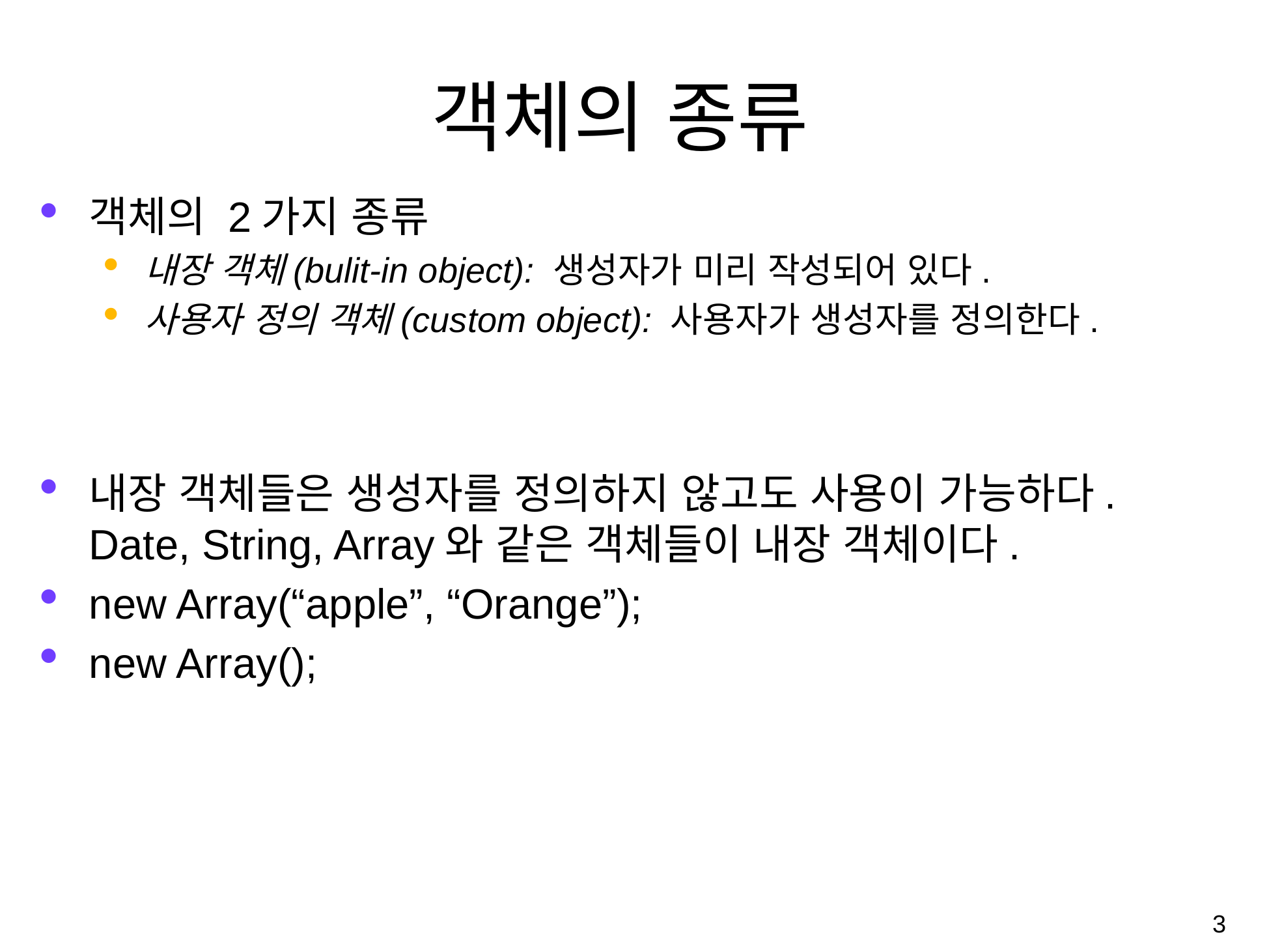

# 객체의 종류
객체의 2가지 종류
내장 객체(bulit-in object): 생성자가 미리 작성되어 있다.
사용자 정의 객체(custom object): 사용자가 생성자를 정의한다.

내장 객체들은 생성자를 정의하지 않고도 사용이 가능하다. Date, String, Array와 같은 객체들이 내장 객체이다.
new Array(“apple”, “Orange”);
new Array();

3